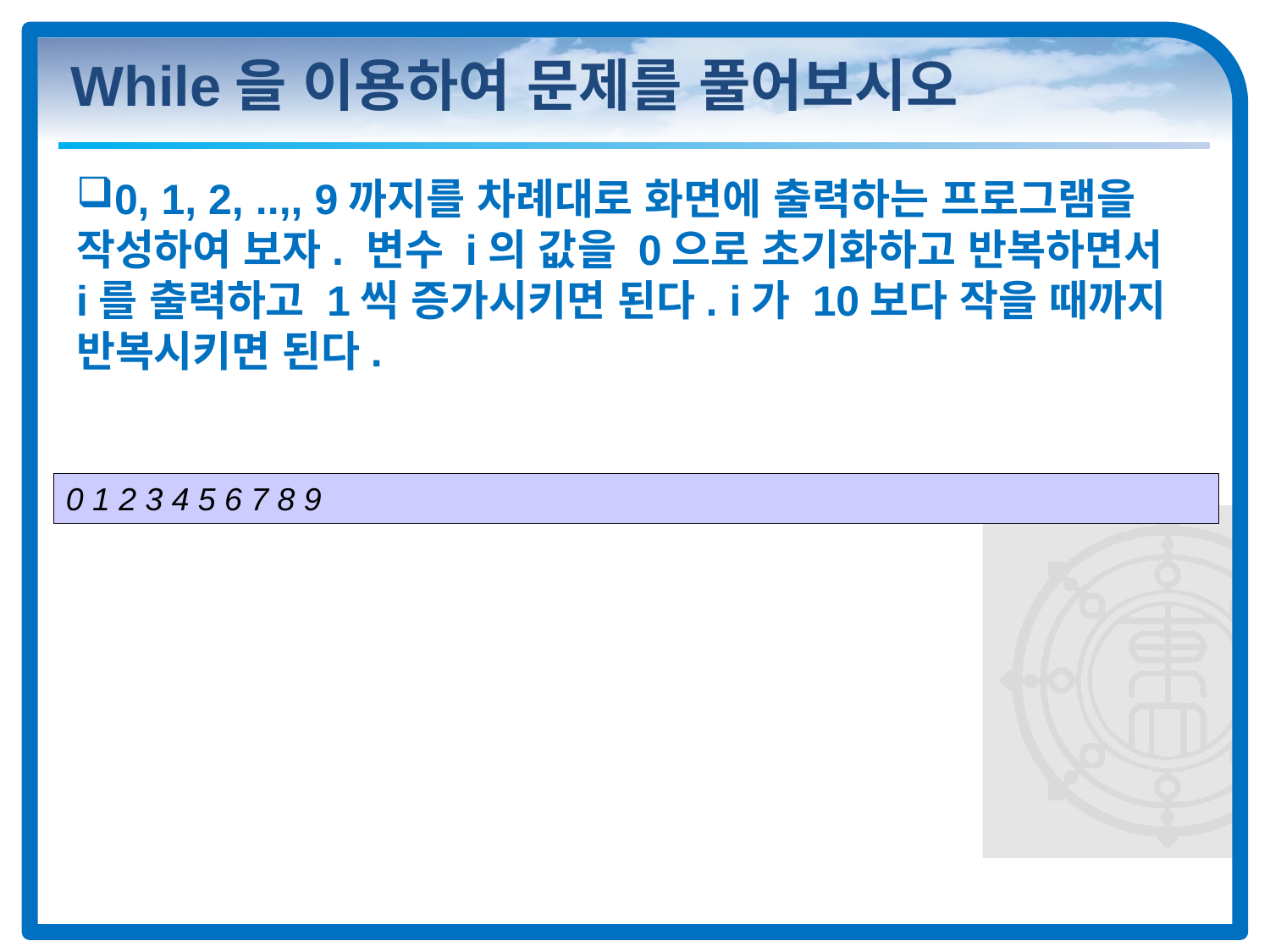

# While을 이용하여 문제를 풀어보시오
0, 1, 2, ..,, 9까지를 차례대로 화면에 출력하는 프로그램을 작성하여 보자. 변수 i의 값을 0으로 초기화하고 반복하면서 i를 출력하고 1씩 증가시키면 된다. i가 10보다 작을 때까지 반복시키면 된다.
0 1 2 3 4 5 6 7 8 9